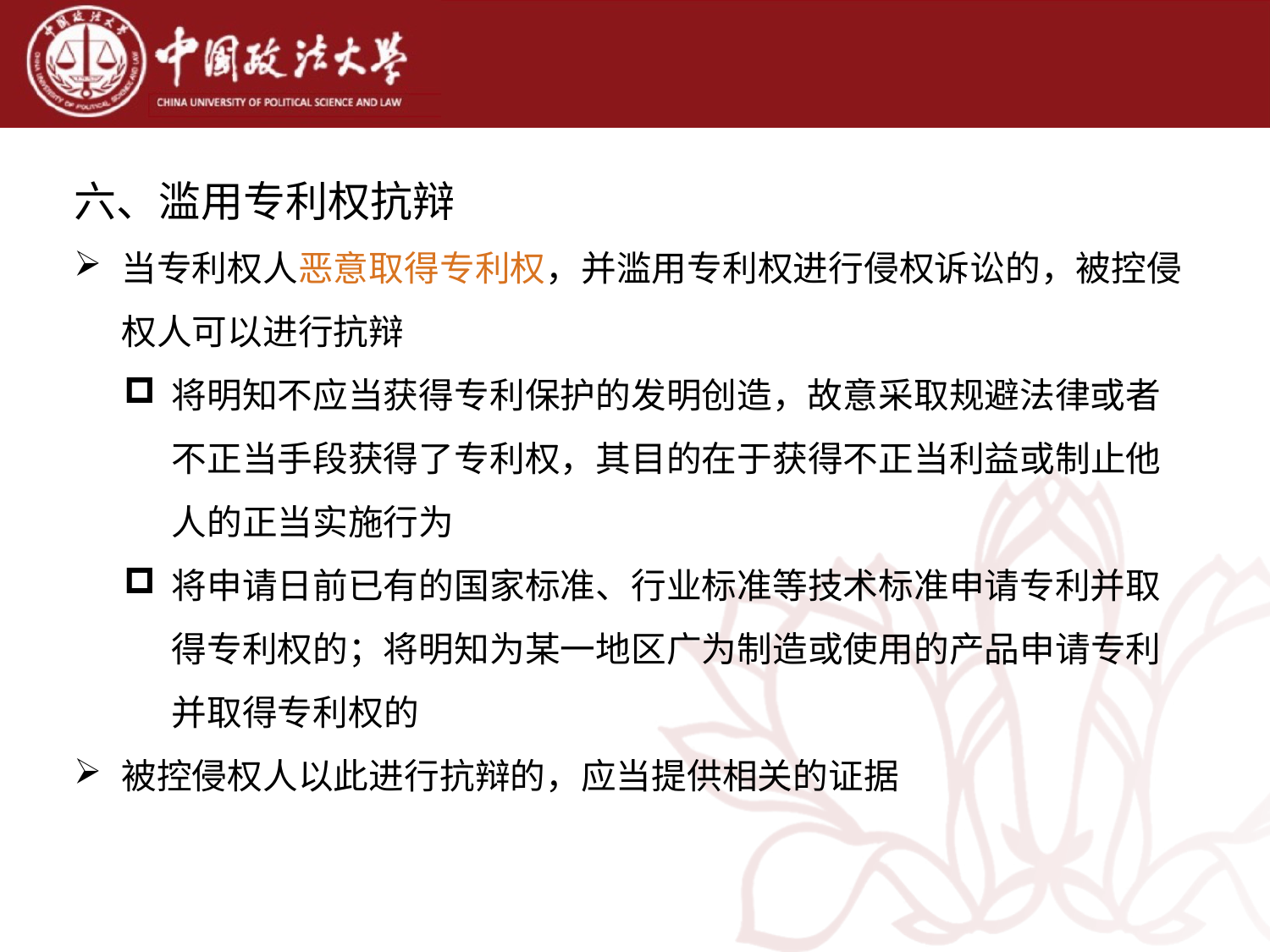

六、滥用专利权抗辩
当专利权人恶意取得专利权，并滥用专利权进行侵权诉讼的，被控侵权人可以进行抗辩
将明知不应当获得专利保护的发明创造，故意采取规避法律或者不正当手段获得了专利权，其目的在于获得不正当利益或制止他人的正当实施行为
将申请日前已有的国家标准、行业标准等技术标准申请专利并取得专利权的；将明知为某一地区广为制造或使用的产品申请专利并取得专利权的
被控侵权人以此进行抗辩的，应当提供相关的证据